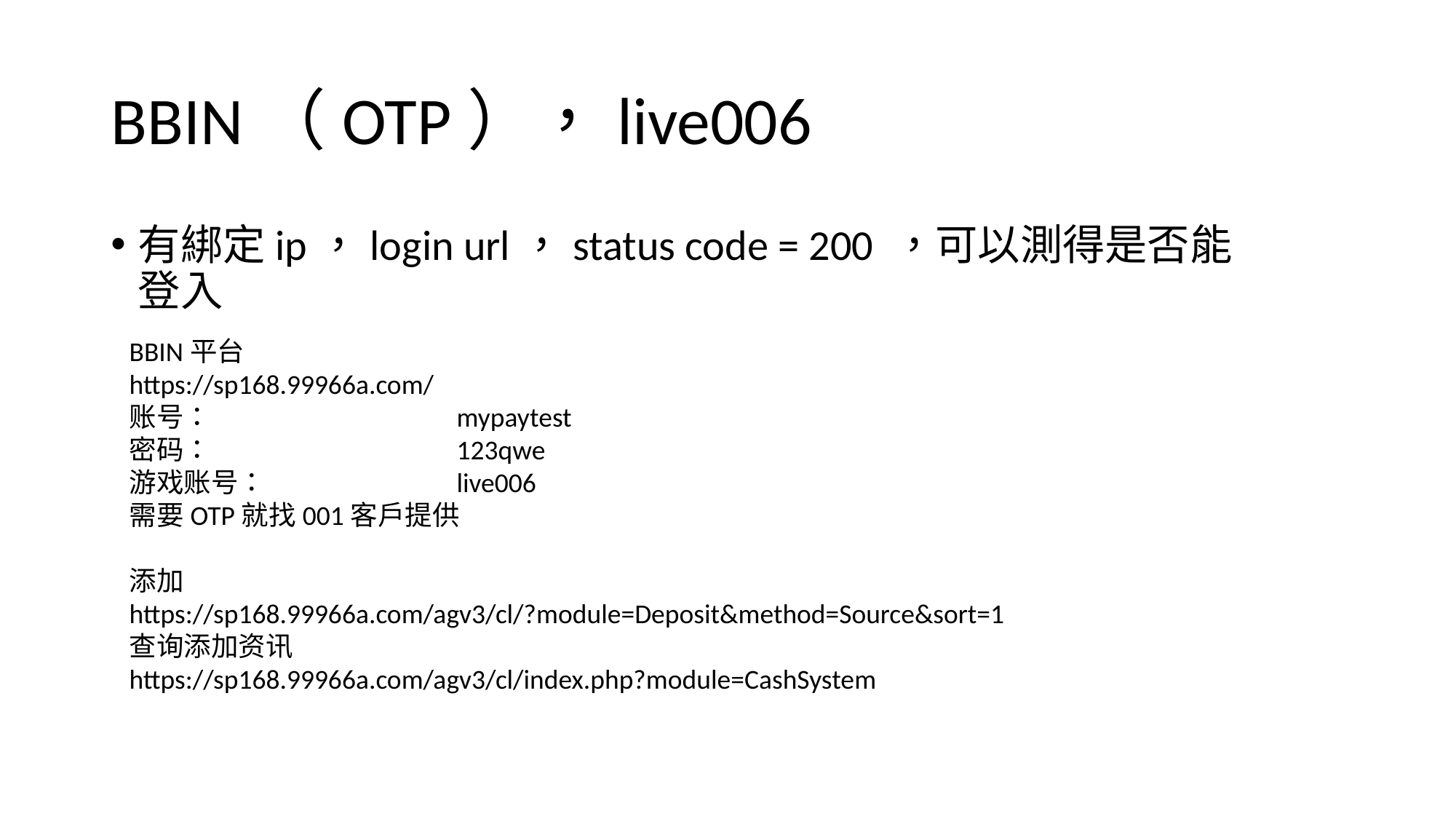

# BBIN（OTP），live006
有綁定ip，login url，status code = 200 ，可以測得是否能登入

BBIN平台
https://sp168.99966a.com/
账号：			mypaytest
密码：			123qwe
游戏账号：		live006
需要OTP就找001客户提供

添加
https://sp168.99966a.com/agv3/cl/?module=Deposit&method=Source&sort=1
查询添加资讯
https://sp168.99966a.com/agv3/cl/index.php?module=CashSystem